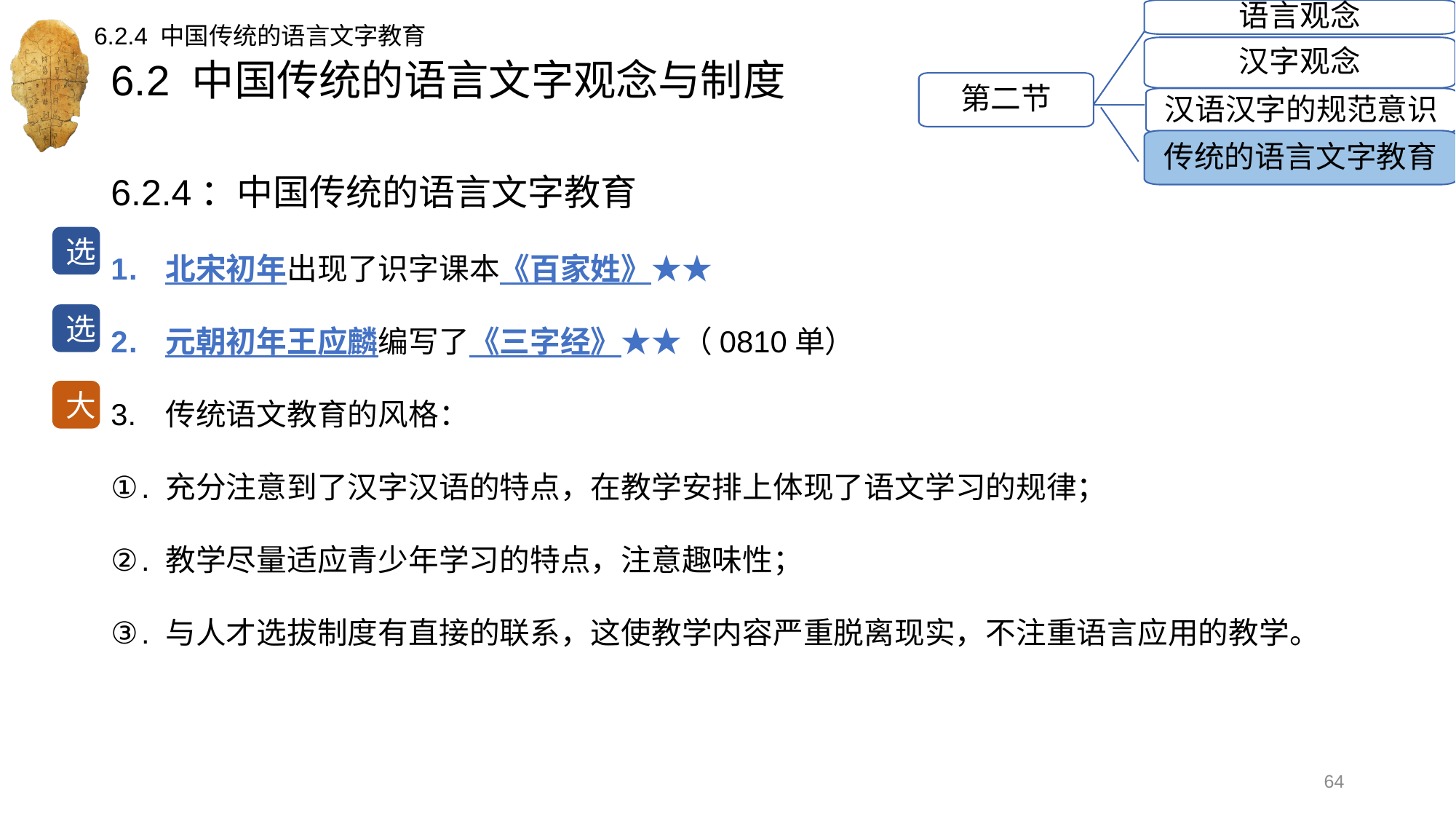

语言观念
6.2.4 中国传统的语言文字教育
汉字观念
# 6.2 中国传统的语言文字观念与制度

第二节
汉语汉字的规范意识

传统的语言文字教育
6.2.4：中国传统的语言文字教育
北宋初年出现了识字课本《百家姓》★★
元朝初年王应麟编写了《三字经》★★（0810单）
传统语文教育的风格：
充分注意到了汉字汉语的特点，在教学安排上体现了语文学习的规律；
教学尽量适应青少年学习的特点，注意趣味性；
与人才选拔制度有直接的联系，这使教学内容严重脱离现实，不注重语言应用的教学。
选
选
大
64